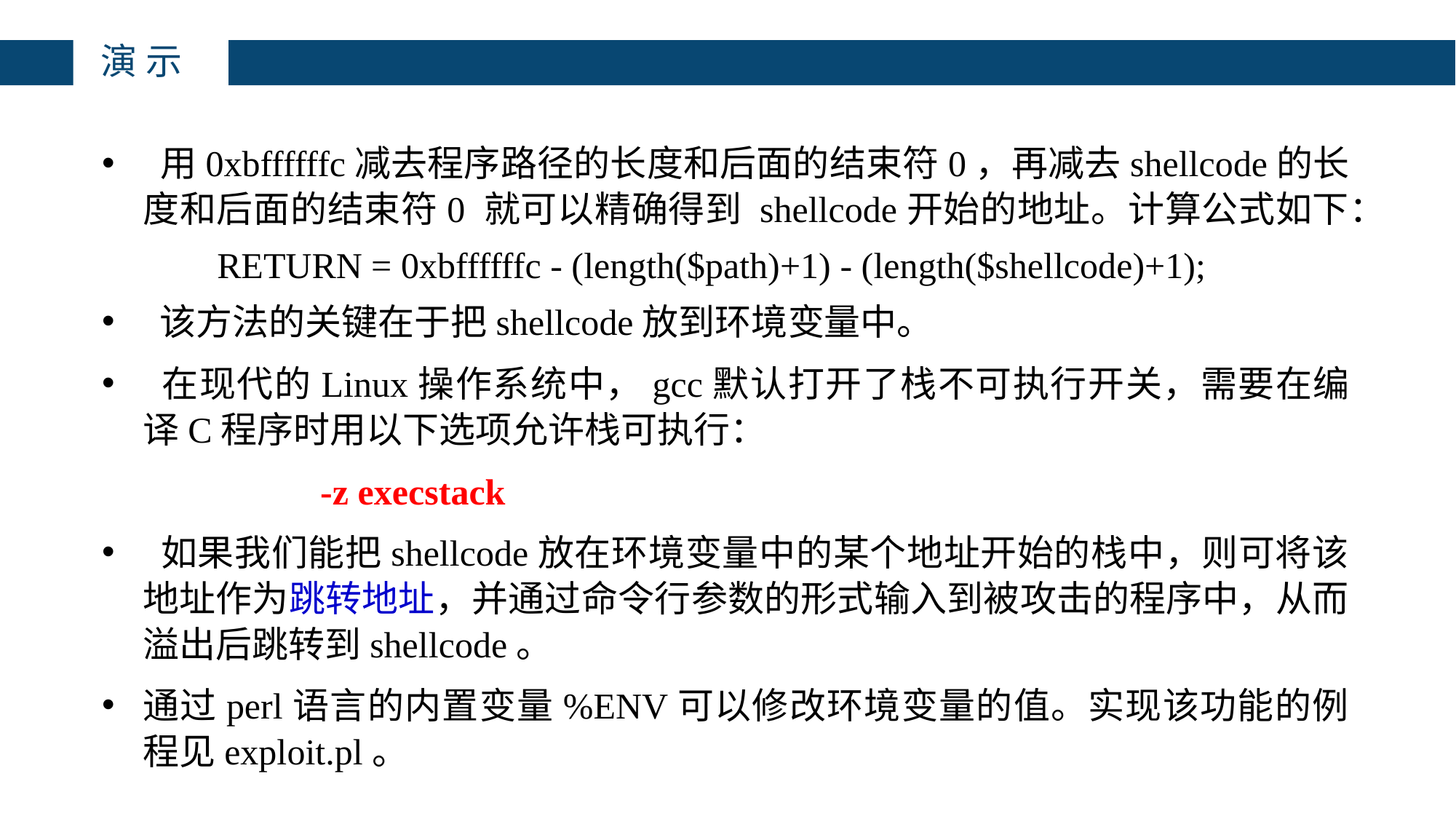

# 演示

 用0xbffffffc减去程序路径的长度和后面的结束符0，再减去shellcode的长度和后面的结束符0 就可以精确得到 shellcode开始的地址。计算公式如下：
RETURN = 0xbffffffc - (length($path)+1) - (length($shellcode)+1);
 该方法的关键在于把shellcode放到环境变量中。
 在现代的Linux操作系统中，gcc默认打开了栈不可执行开关，需要在编译C程序时用以下选项允许栈可执行：
			-z execstack
 如果我们能把shellcode放在环境变量中的某个地址开始的栈中，则可将该地址作为跳转地址，并通过命令行参数的形式输入到被攻击的程序中，从而溢出后跳转到shellcode。
通过perl语言的内置变量%ENV可以修改环境变量的值。实现该功能的例程见exploit.pl。